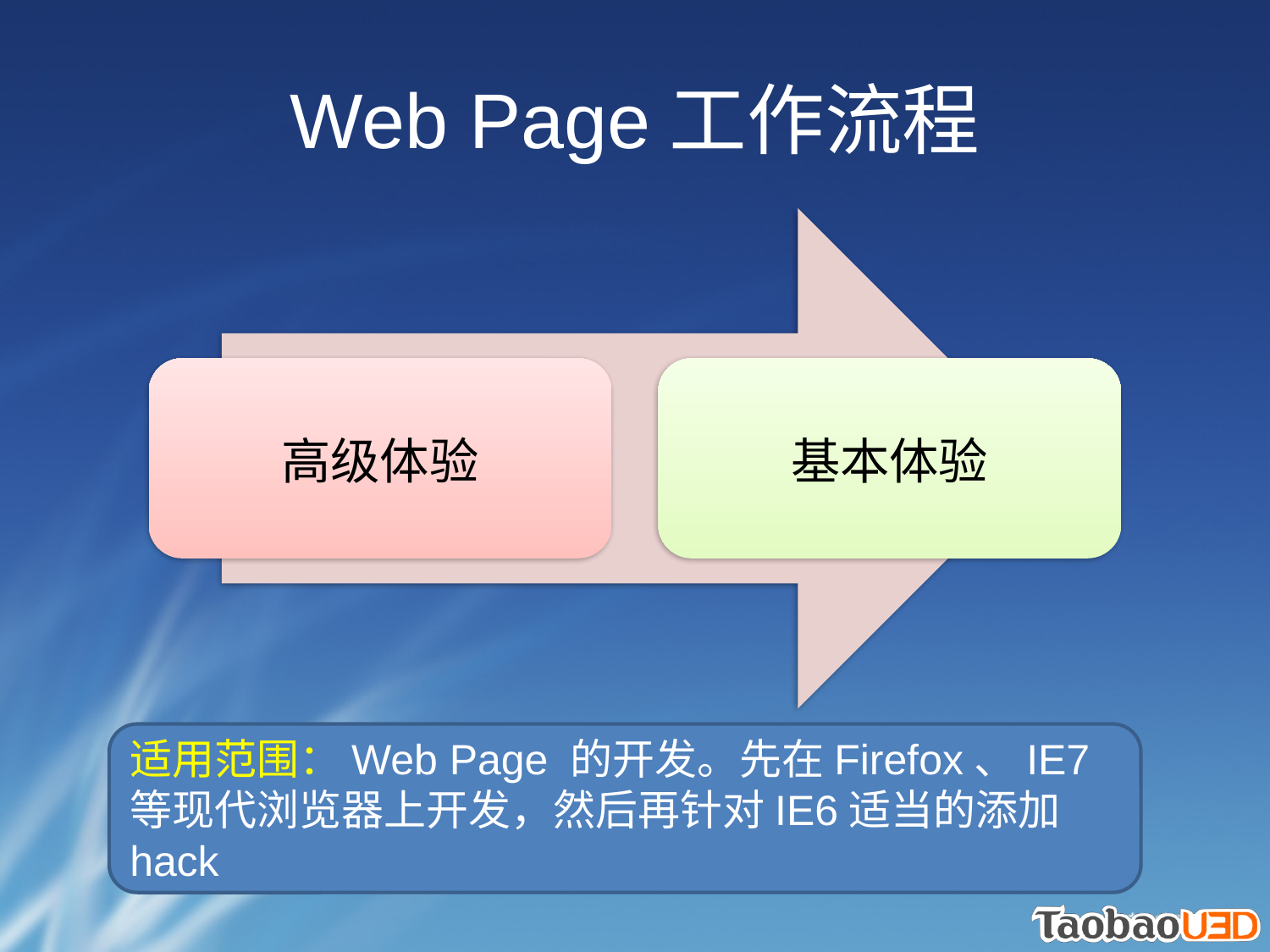

# Web Page工作流程
高级体验
基本体验
适用范围：Web Page 的开发。先在Firefox、IE7等现代浏览器上开发，然后再针对IE6适当的添加hack